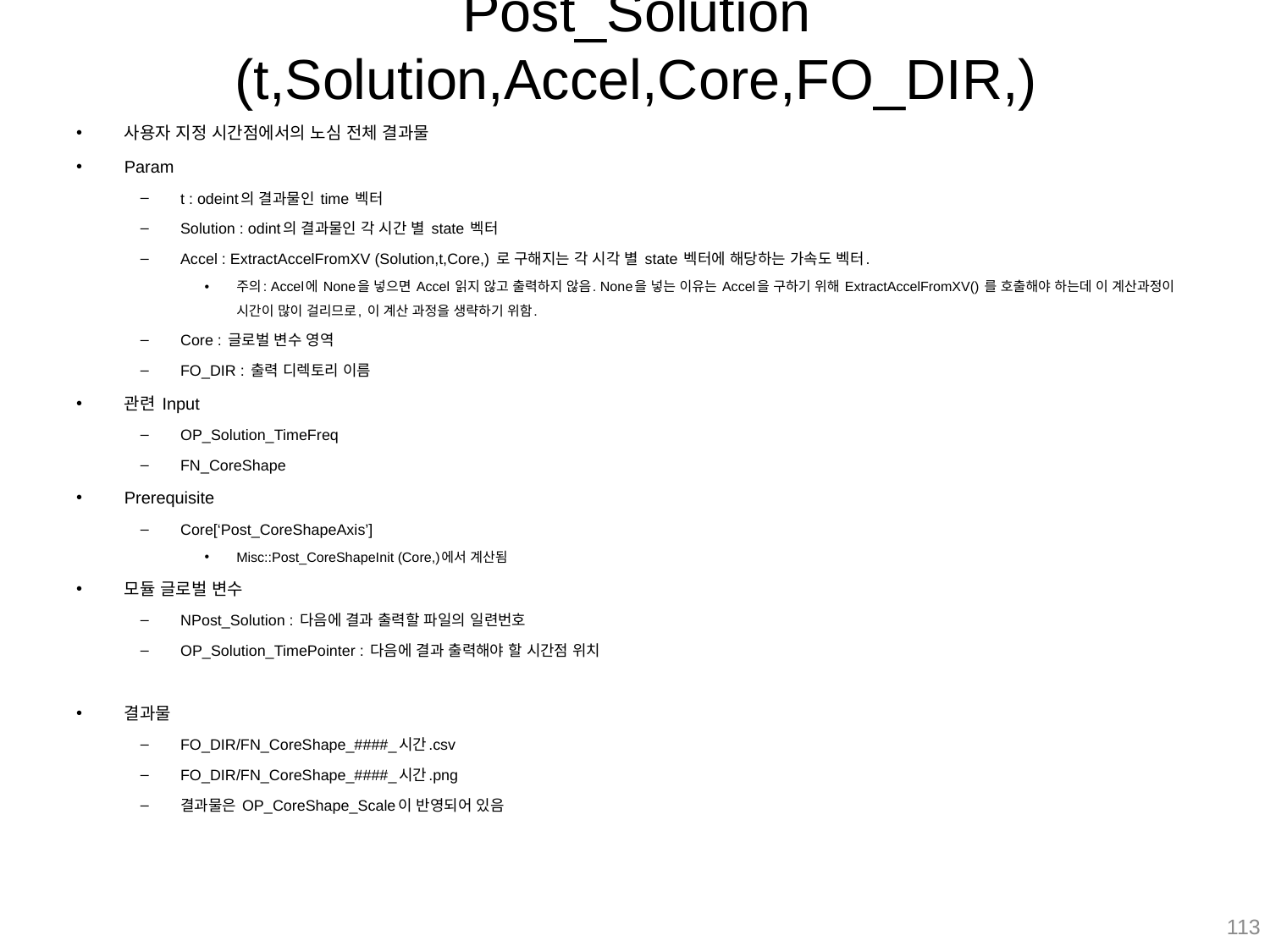

# Post_Solution (t,Solution,Accel,Core,FO_DIR,)
사용자 지정 시간점에서의 노심 전체 결과물
Param
t : odeint의 결과물인 time 벡터
Solution : odint의 결과물인 각 시간 별 state 벡터
Accel : ExtractAccelFromXV (Solution,t,Core,) 로 구해지는 각 시각 별 state 벡터에 해당하는 가속도 벡터.
주의: Accel에 None을 넣으면 Accel 읽지 않고 출력하지 않음. None을 넣는 이유는 Accel을 구하기 위해 ExtractAccelFromXV() 를 호출해야 하는데 이 계산과정이 시간이 많이 걸리므로, 이 계산 과정을 생략하기 위함.
Core : 글로벌 변수 영역
FO_DIR : 출력 디렉토리 이름
관련 Input
OP_Solution_TimeFreq
FN_CoreShape
Prerequisite
Core[‘Post_CoreShapeAxis’]
Misc::Post_CoreShapeInit (Core,)에서 계산됨
모듈 글로벌 변수
NPost_Solution : 다음에 결과 출력할 파일의 일련번호
OP_Solution_TimePointer : 다음에 결과 출력해야 할 시간점 위치

결과물
FO_DIR/FN_CoreShape_####_시간.csv
FO_DIR/FN_CoreShape_####_시간.png
결과물은 OP_CoreShape_Scale이 반영되어 있음
113